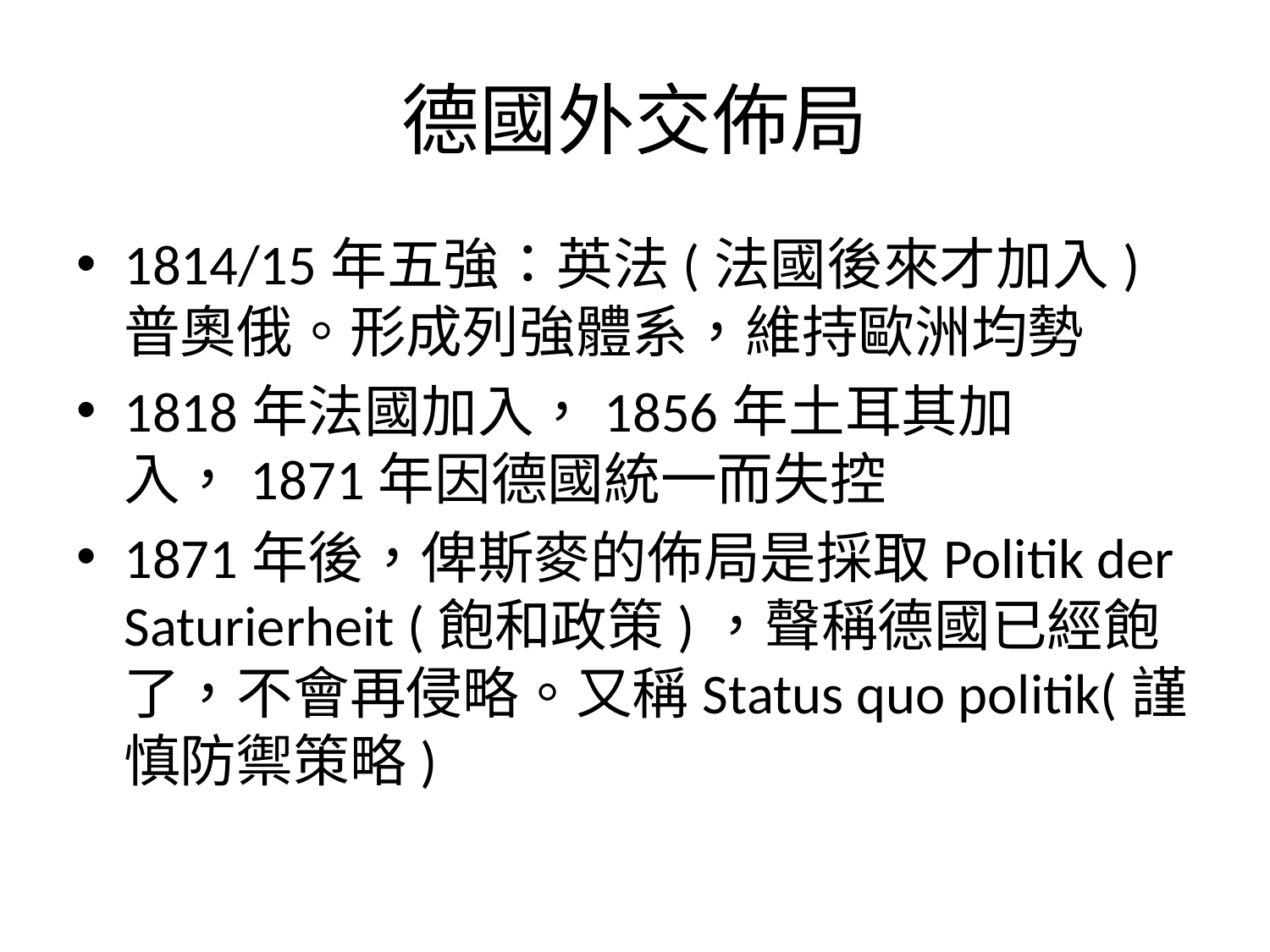

# 德國外交佈局
1814/15年五強：英法(法國後來才加入)普奧俄。形成列強體系，維持歐洲均勢
1818年法國加入，1856年土耳其加入，1871年因德國統一而失控
1871年後，俾斯麥的佈局是採取Politik der Saturierheit (飽和政策)，聲稱德國已經飽了，不會再侵略。又稱Status quo politik(謹慎防禦策略)